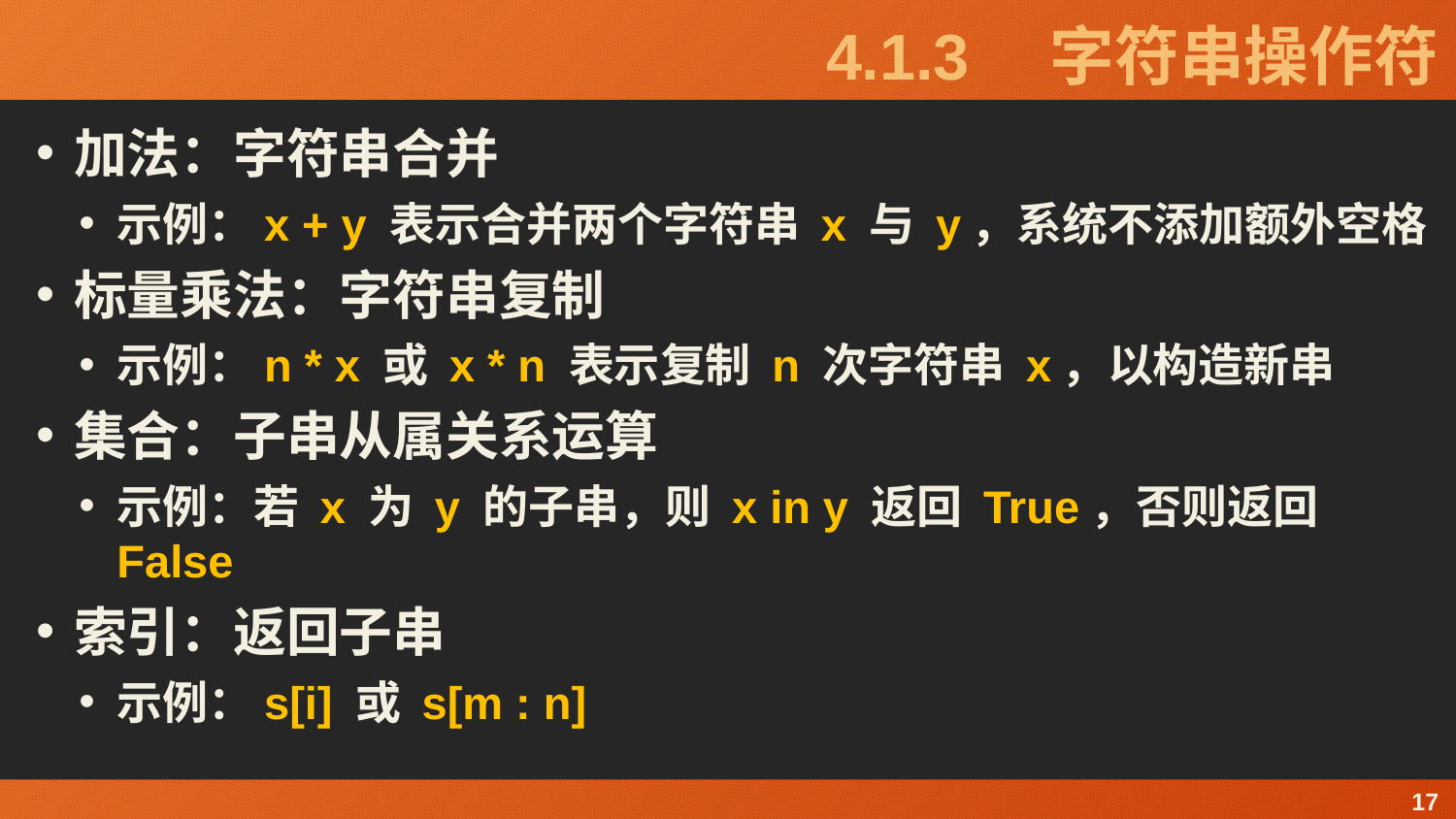

# 4.1.3　字符串操作符
加法：字符串合并
示例：x + y 表示合并两个字符串 x 与 y，系统不添加额外空格
标量乘法：字符串复制
示例：n * x 或 x * n 表示复制 n 次字符串 x，以构造新串
集合：子串从属关系运算
示例：若 x 为 y 的子串，则 x in y 返回 True，否则返回 False
索引：返回子串
示例：s[i] 或 s[m : n]
17